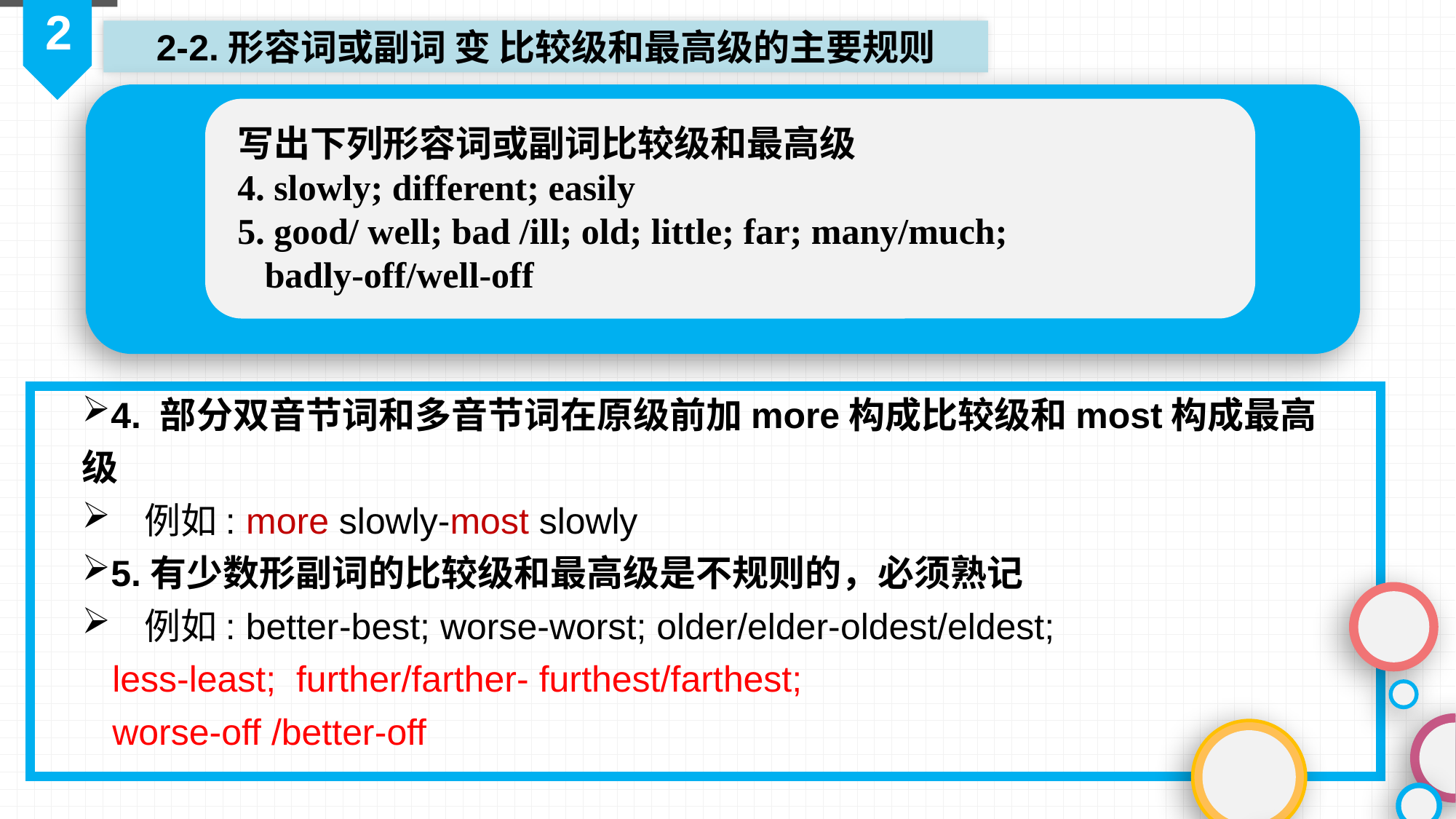

2
2-2.形容词或副词 变 比较级和最高级的主要规则

写出下列形容词或副词比较级和最高级
4. slowly; different; easily
5. good/ well; bad /ill; old; little; far; many/much;
   badly-off/well-off

4. 部分双音节词和多音节词在原级前加more构成比较级和most构成最高级
   例如: more slowly-most slowly
5.有少数形副词的比较级和最高级是不规则的，必须熟记
   例如: better-best; worse-worst; older/elder-oldest/eldest;
       less-least;  further/farther- furthest/farthest;
       worse-off /better-off